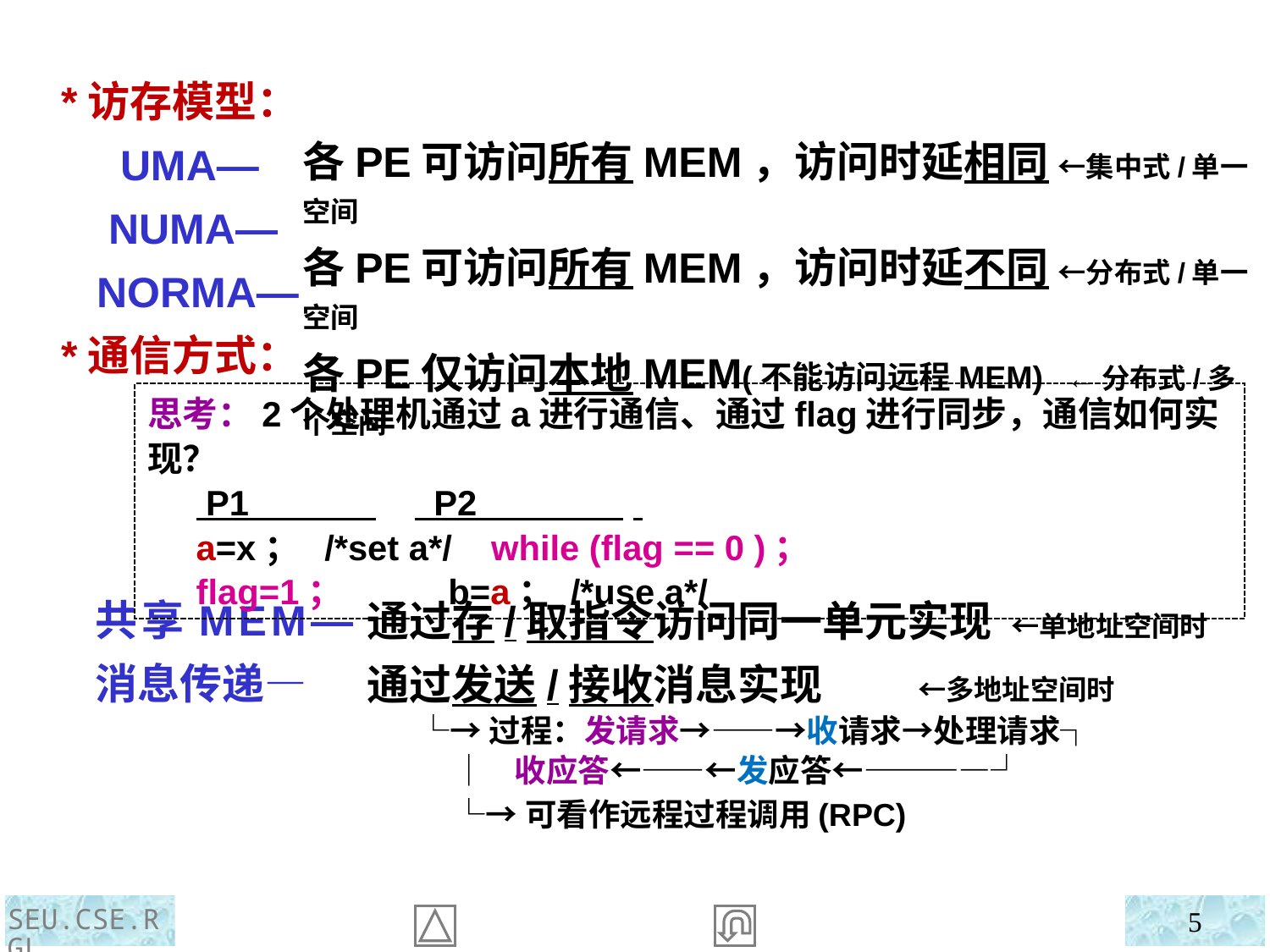

*访存模型：
       UMA—
      NUMA—
     NORMA—
  *通信方式：

     共享MEM—
     消息传递—
各PE可访问所有MEM，访问时延相同 ←集中式/单一空间
各PE可访问所有MEM，访问时延不同 ←分布式/单一空间
各PE仅访问本地MEM(不能访问远程MEM)  ←分布式/多个空间
思考：2个处理机通过a进行通信、通过flag进行同步，通信如何实现？
      P1                   P2               .
     a=x；  /*set a*/    while (flag == 0 )；
     flag=1；            b=a； /*use a*/
通过存/取指令访问同一单元实现  ←单地址空间时
通过发送/接收消息实现          ←多地址空间时
       └→过程：发请求→——→收请求→处理请求┐
            │   收应答←——←发应答←————┘
            └→可看作远程过程调用(RPC)
SEU.CSE.RGL
5